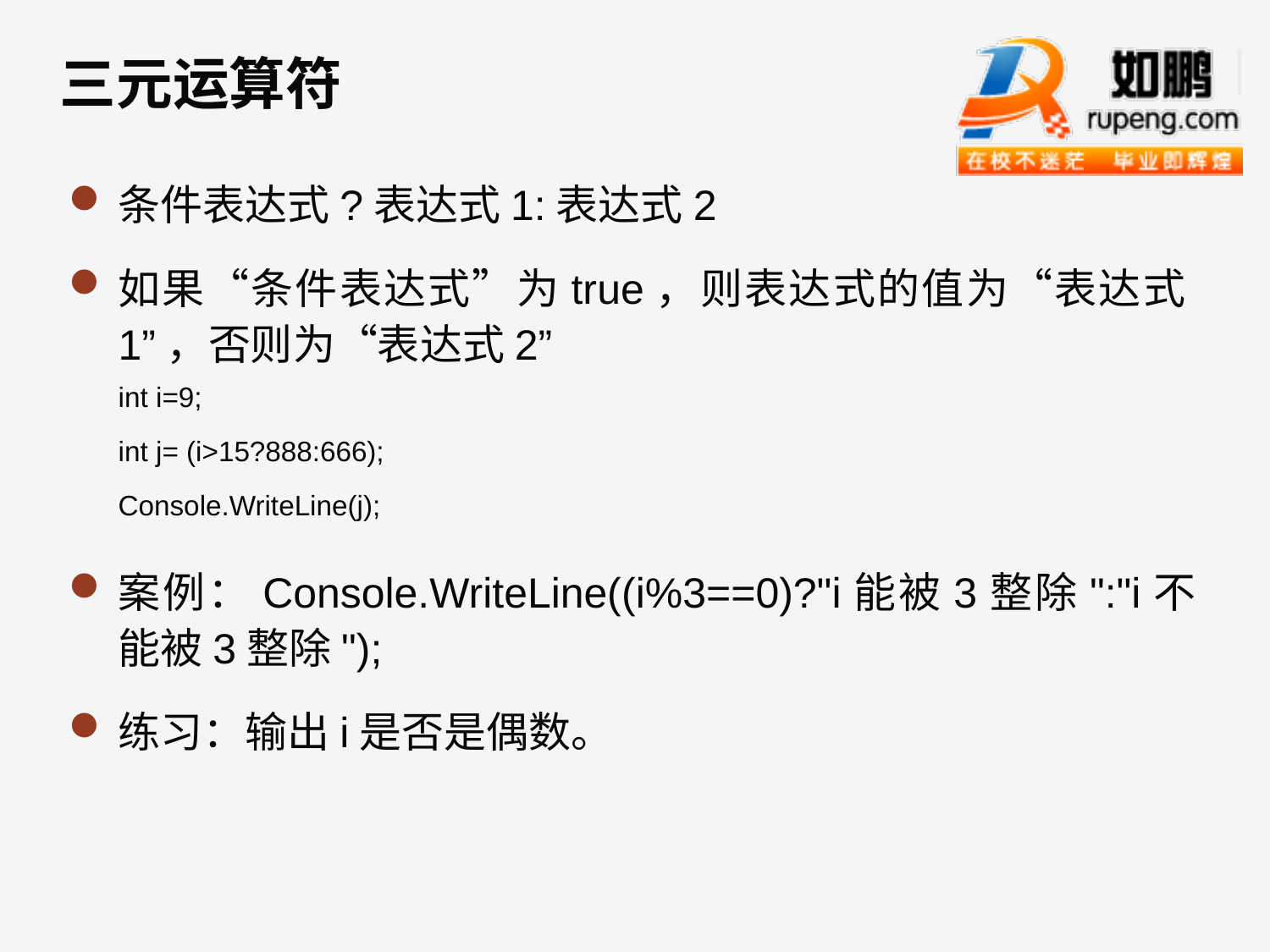

三元运算符
条件表达式?表达式1:表达式2
如果“条件表达式”为true，则表达式的值为“表达式1”，否则为“表达式2”
int i=9;
int j= (i>15?888:666);
Console.WriteLine(j);
案例：Console.WriteLine((i%3==0)?"i能被3整除":"i不能被3整除");
练习：输出i是否是偶数。